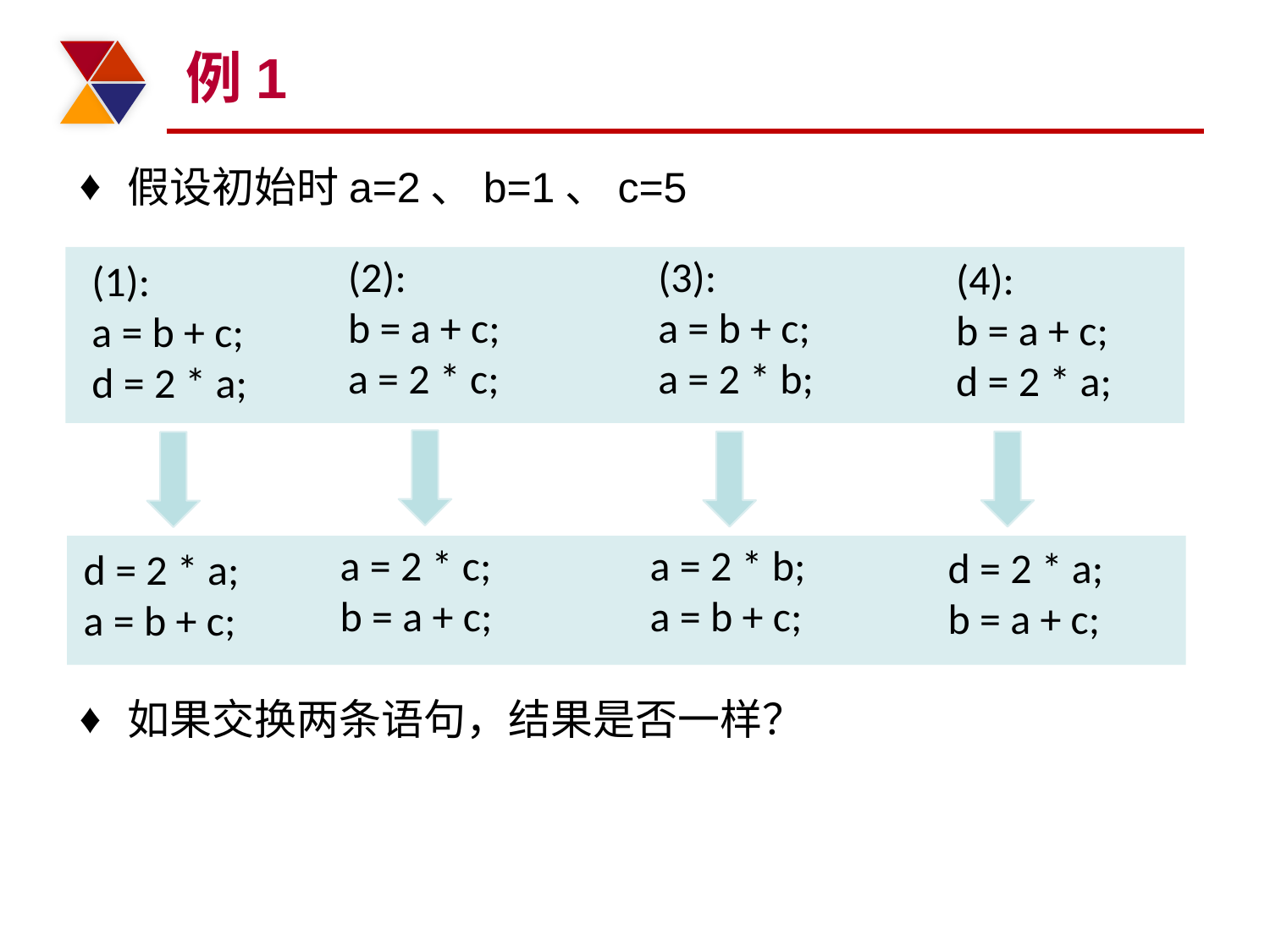

# 例1
假设初始时a=2、b=1、c=5

如果交换两条语句，结果是否一样？
 (2):
 b = a + c;
 a = 2 * c;
 (3):
 a = b + c;
 a = 2 * b;
 (4):
 b = a + c;
 d = 2 * a;

 (1):
 a = b + c;
 d = 2 * a;

a = 2 * c;
b = a + c;
a = 2 * b;
a = b + c;
d = 2 * a;
b = a + c;

d = 2 * a;
a = b + c;